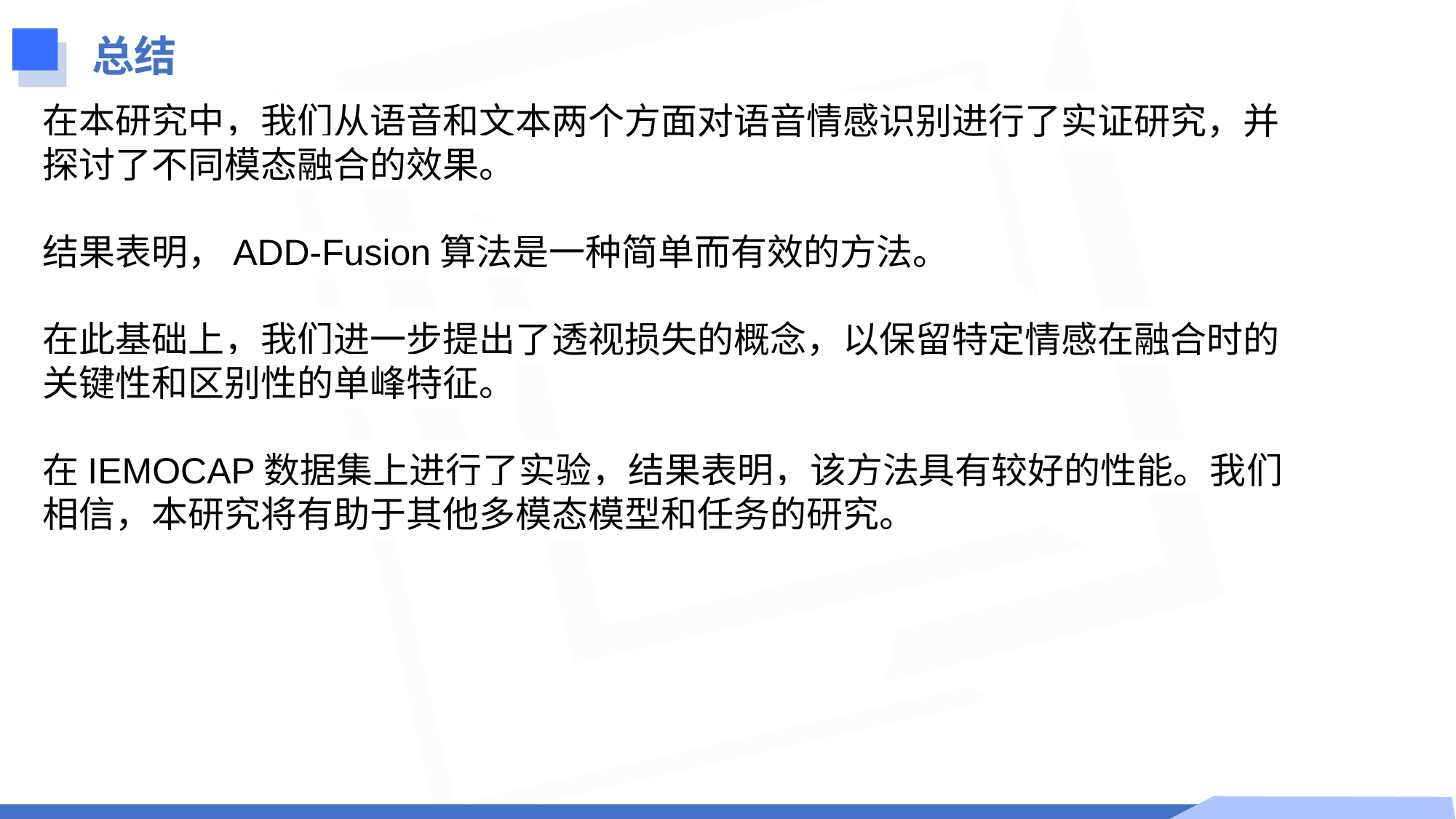

总结

在本研究中，我们从语音和文本两个方面对语音情感识别进行了实证研究，并探讨了不同模态融合的效果。

结果表明，ADD-Fusion算法是一种简单而有效的方法。

在此基础上，我们进一步提出了透视损失的概念，以保留特定情感在融合时的关键性和区别性的单峰特征。

在IEMOCAP数据集上进行了实验，结果表明，该方法具有较好的性能。我们相信，本研究将有助于其他多模态模型和任务的研究。